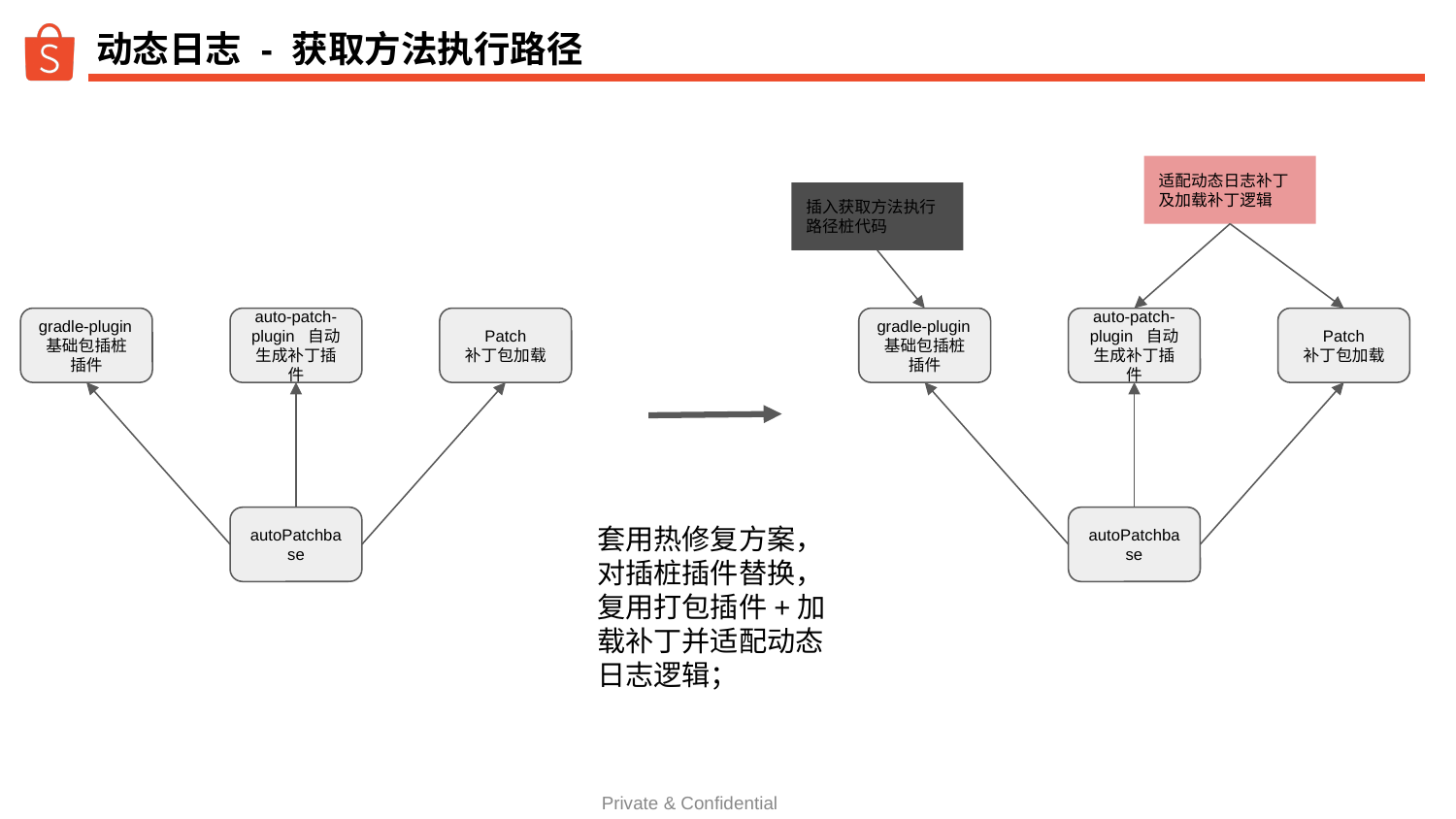

# 动态日志 - 获取方法执行路径
适配动态日志补丁及加载补丁逻辑
插入获取方法执行路径桩代码
gradle-plugin基础包插桩插件
auto-patch-plugin  自动生成补丁插件
Patch
补丁包加载
gradle-plugin基础包插桩插件
auto-patch-plugin  自动生成补丁插件
Patch
补丁包加载
套用热修复方案，对插桩插件替换，复用打包插件+加载补丁并适配动态日志逻辑；
autoPatchbase
autoPatchbase
Private & Confidential